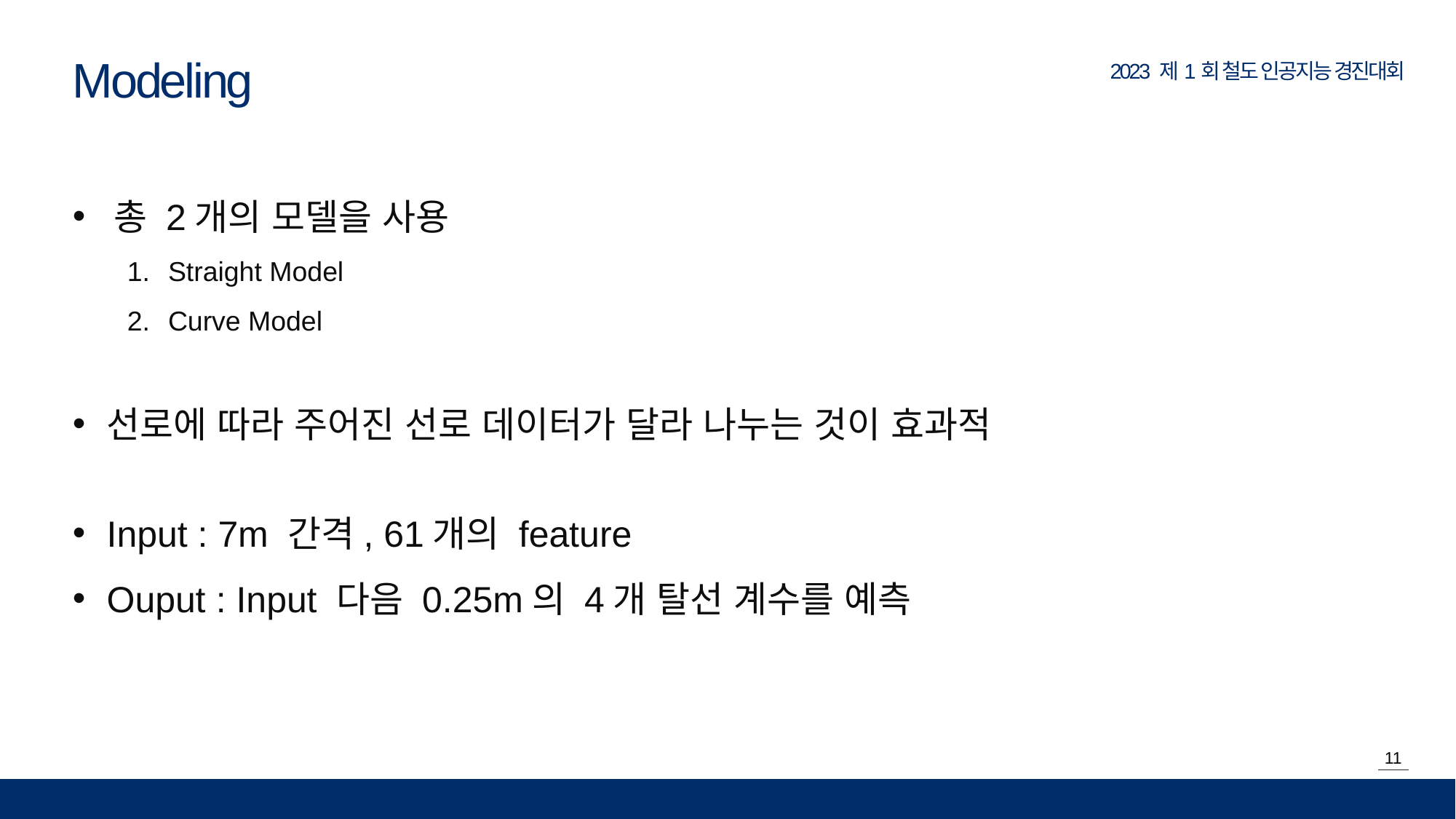

Modeling
총 2개의 모델을 사용
Straight Model
Curve Model

선로에 따라 주어진 선로 데이터가 달라 나누는 것이 효과적

Input : 7m 간격, 61개의 feature
Ouput : Input 다음 0.25m의 4개 탈선 계수를 예측